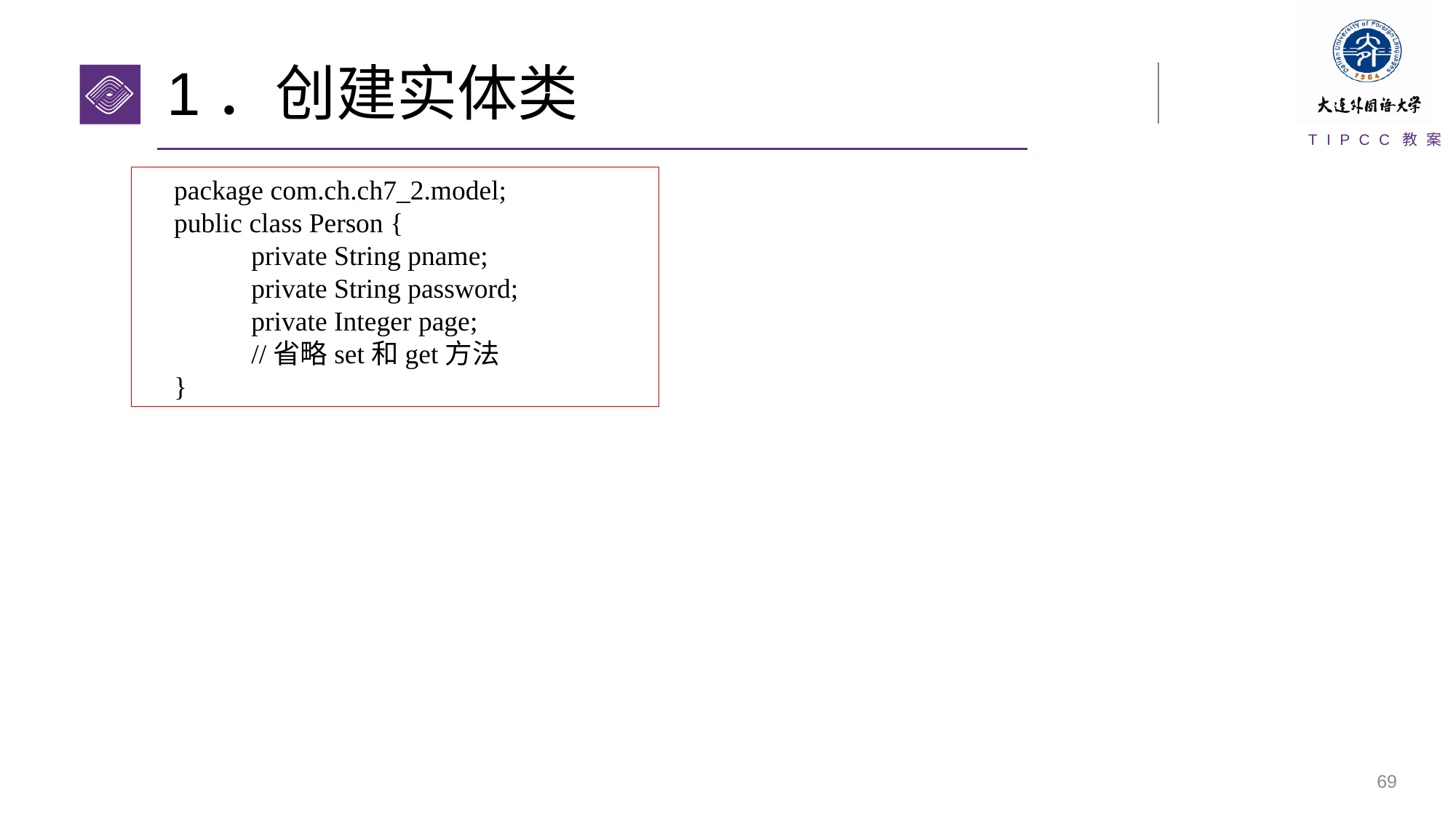

# 1．创建实体类
package com.ch.ch7_2.model;
public class Person {
	private String pname;
	private String password;
	private Integer page;
	//省略set和get方法
}
69